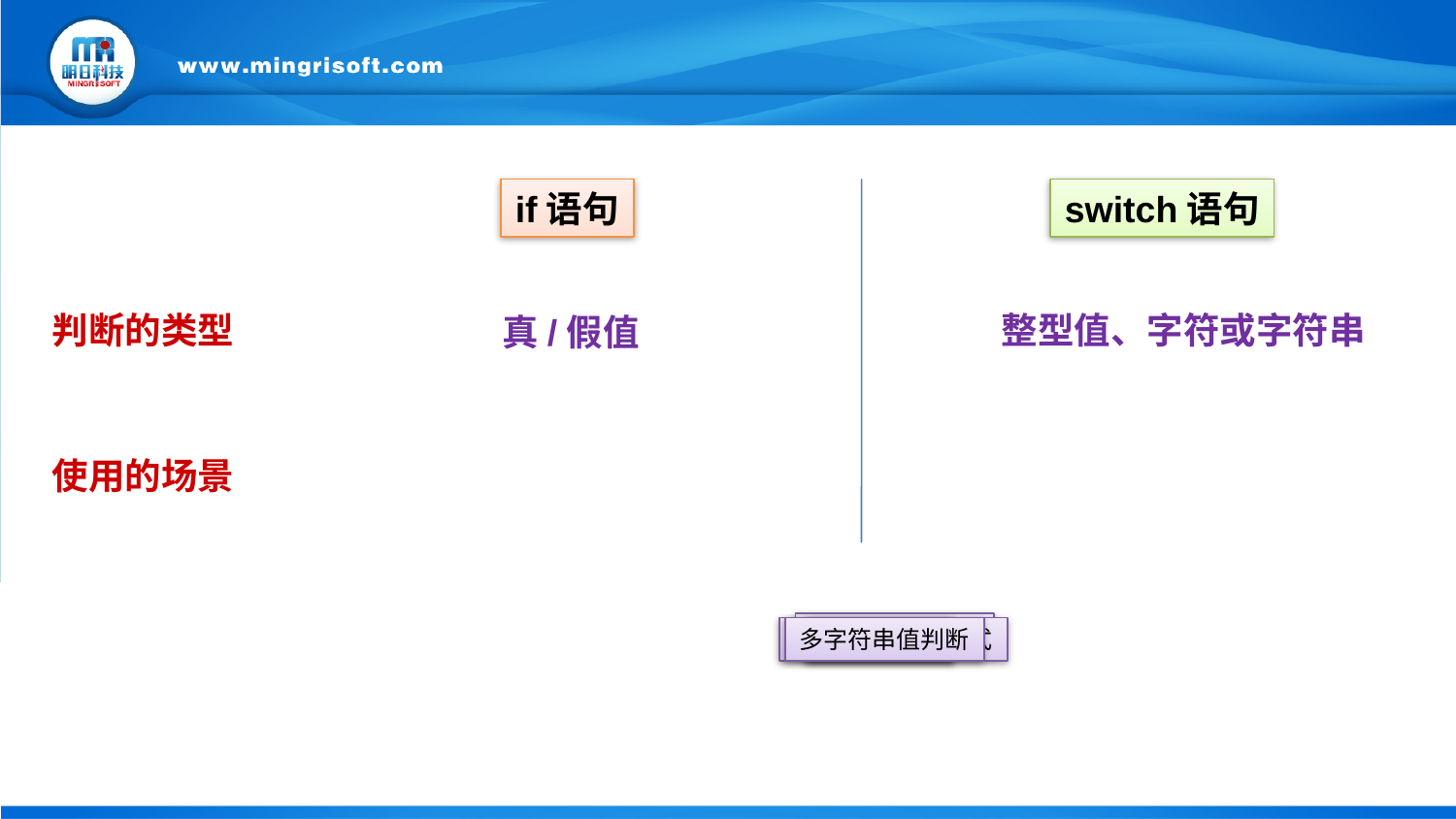

if语句
switch语句
判断的类型
整型值、字符或字符串
真/假值
使用的场景
判断关系表达式
多整数值判断
多字符串值判断
判断浮点值
判断逻辑表达式